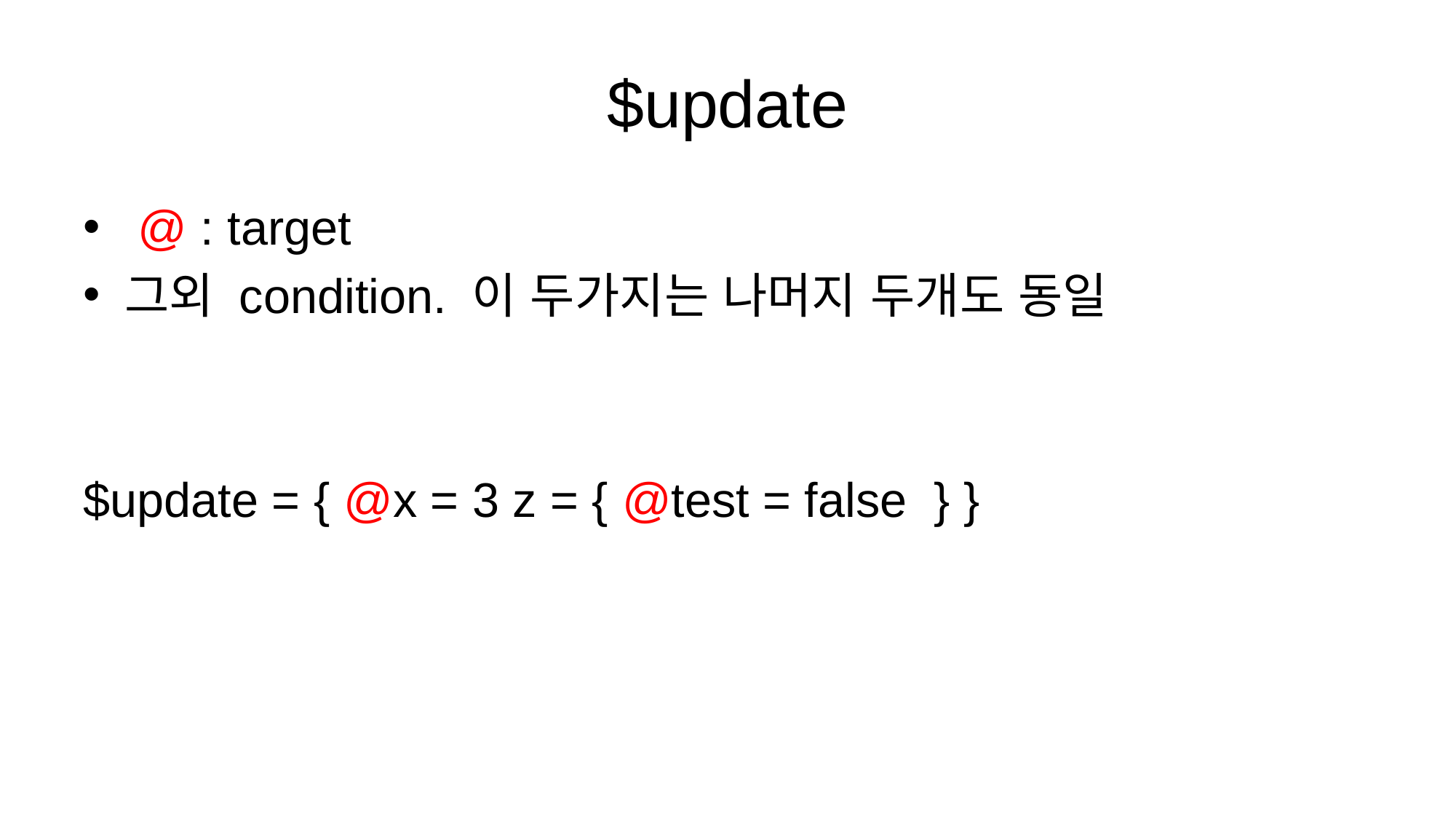

# $update
 @ : target
그외 condition. 이 두가지는 나머지 두개도 동일

$update = { @x = 3 z = { @test = false  } }